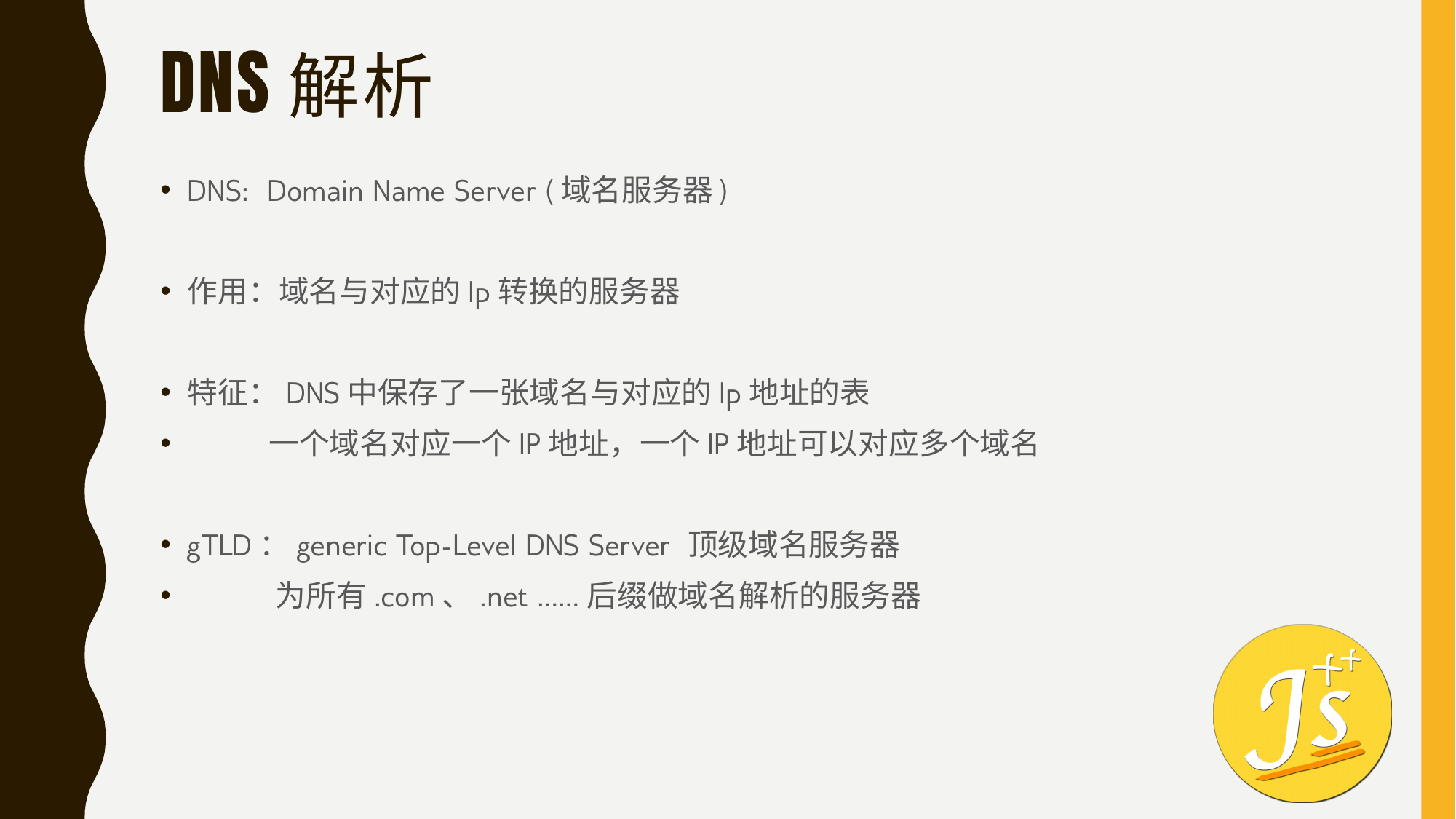

# DNS解析
DNS:  Domain Name Server (域名服务器)

作用：域名与对应的Ip转换的服务器

特征：DNS中保存了一张域名与对应的Ip地址的表
           一个域名对应一个IP地址，一个IP地址可以对应多个域名

gTLD：generic Top-Level DNS Server 顶级域名服务器
            为所有.com、.net ……后缀做域名解析的服务器